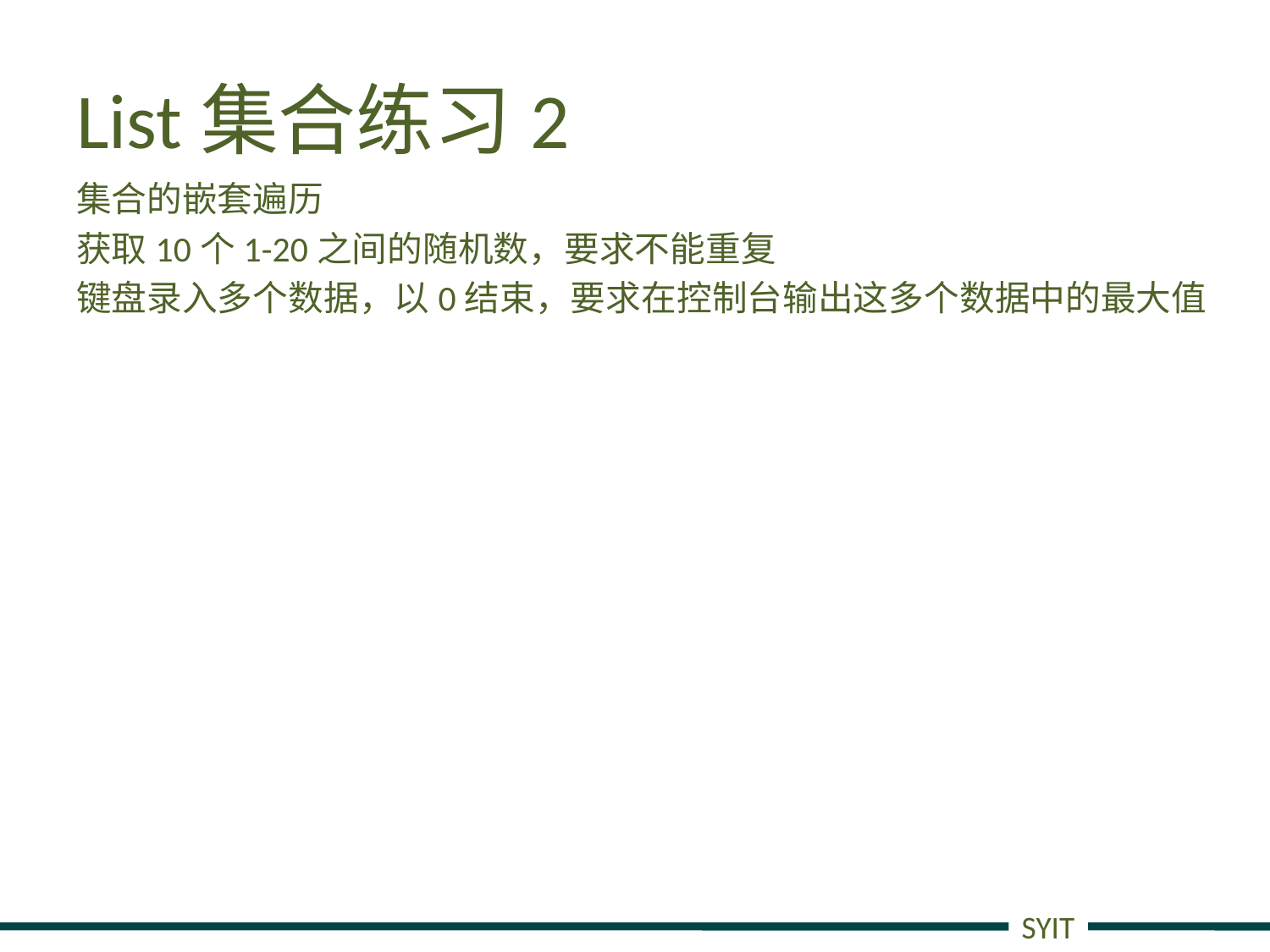

# List集合练习2
集合的嵌套遍历
获取10个1-20之间的随机数，要求不能重复
键盘录入多个数据，以0结束，要求在控制台输出这多个数据中的最大值

SYIT